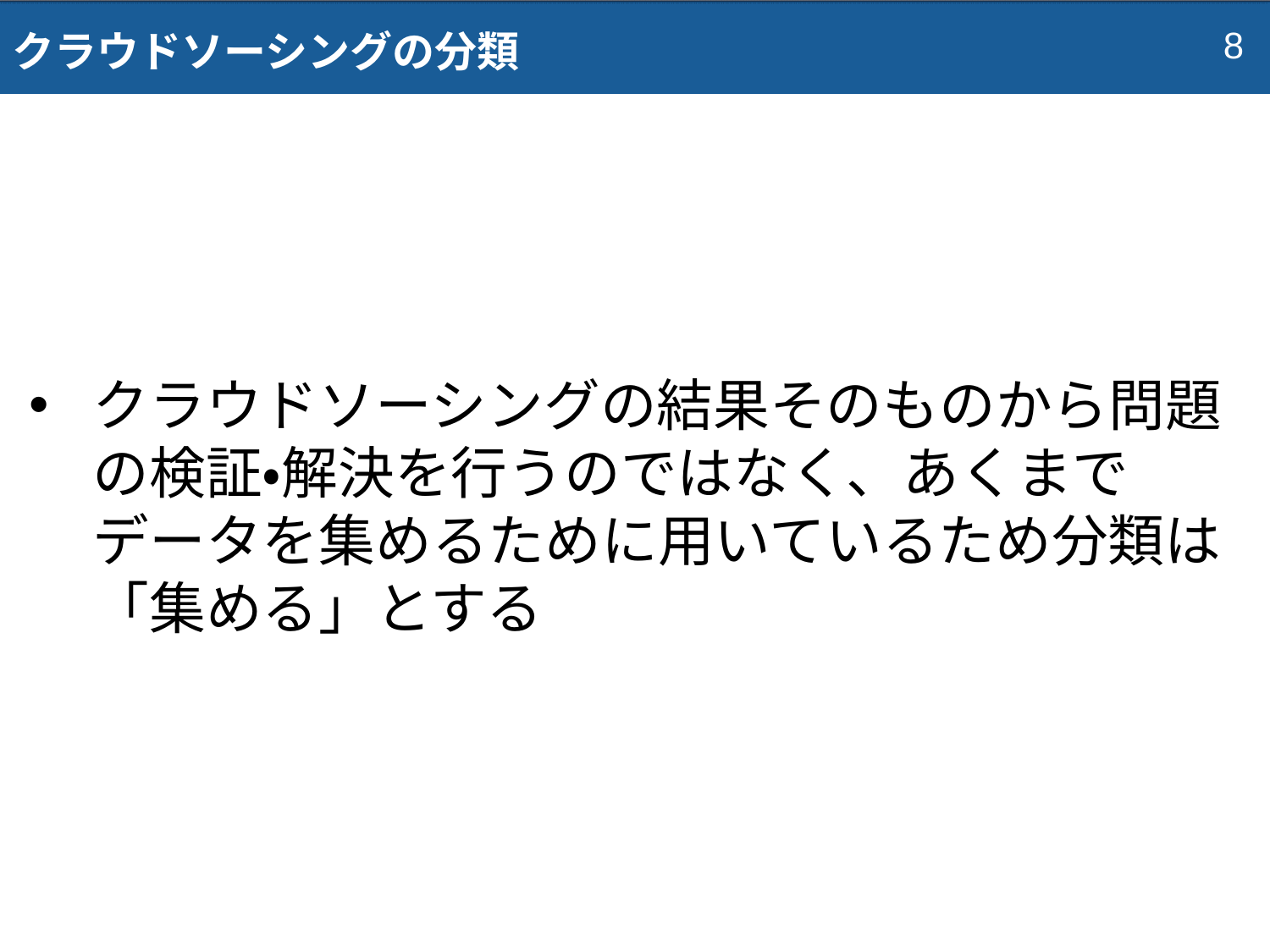

クラウドソーシングの分類
8
クラウドソーシングの結果そのものから問題の検証・解決を行うのではなく、あくまでデータを集めるために用いているため分類は「集める」とする